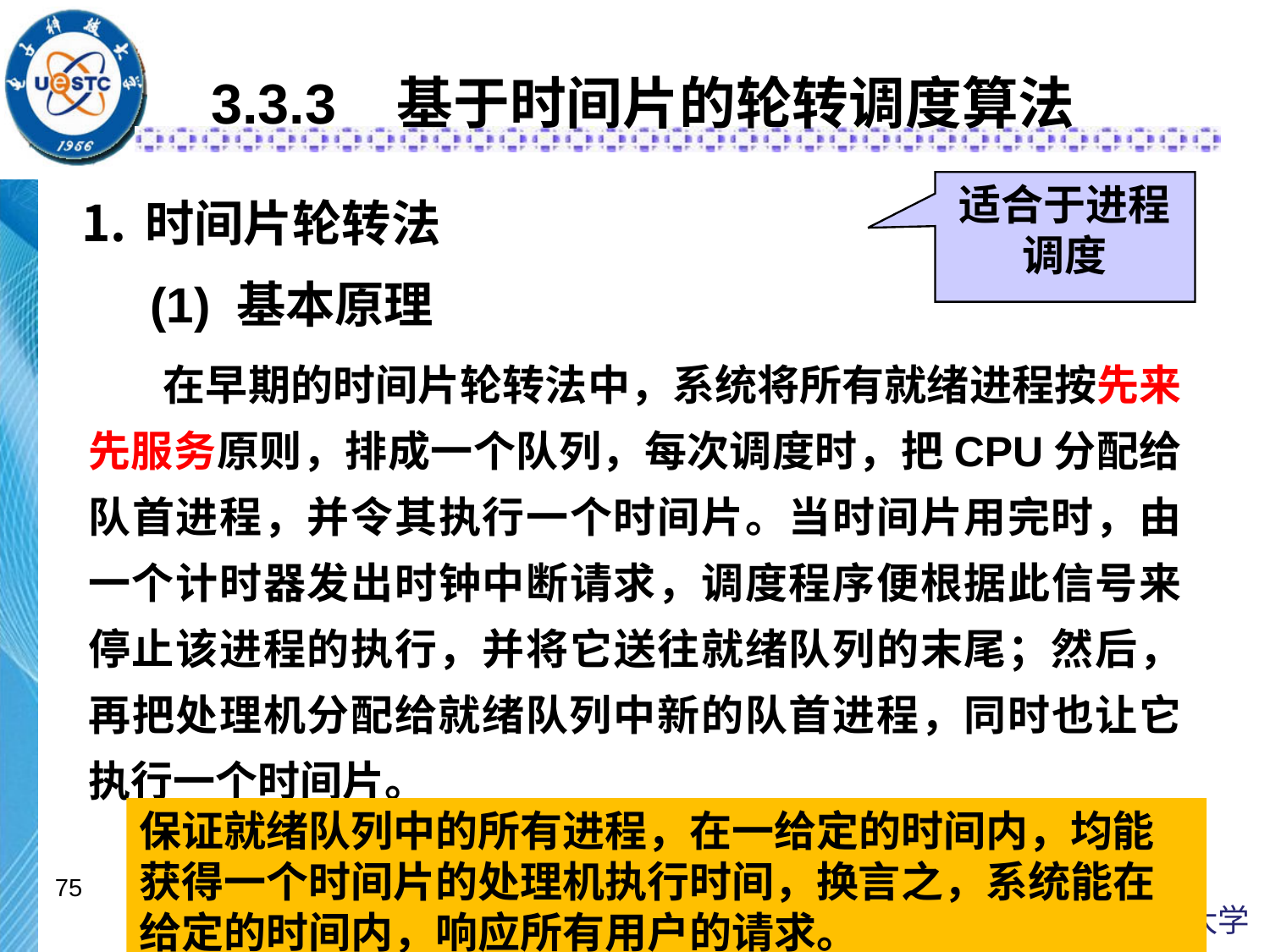

3.3.3   基于时间片的轮转调度算法
适合于进程调度
时间片轮转法

     (1) 基本原理
          在早期的时间片轮转法中，系统将所有就绪进程按先来先服务原则，排成一个队列，每次调度时，把CPU分配给队首进程，并令其执行一个时间片。当时间片用完时，由一个计时器发出时钟中断请求，调度程序便根据此信号来停止该进程的执行，并将它送往就绪队列的末尾；然后，再把处理机分配给就绪队列中新的队首进程，同时也让它执行一个时间片。
保证就绪队列中的所有进程，在一给定的时间内，均能获得一个时间片的处理机执行时间，换言之，系统能在给定的时间内，响应所有用户的请求。
75